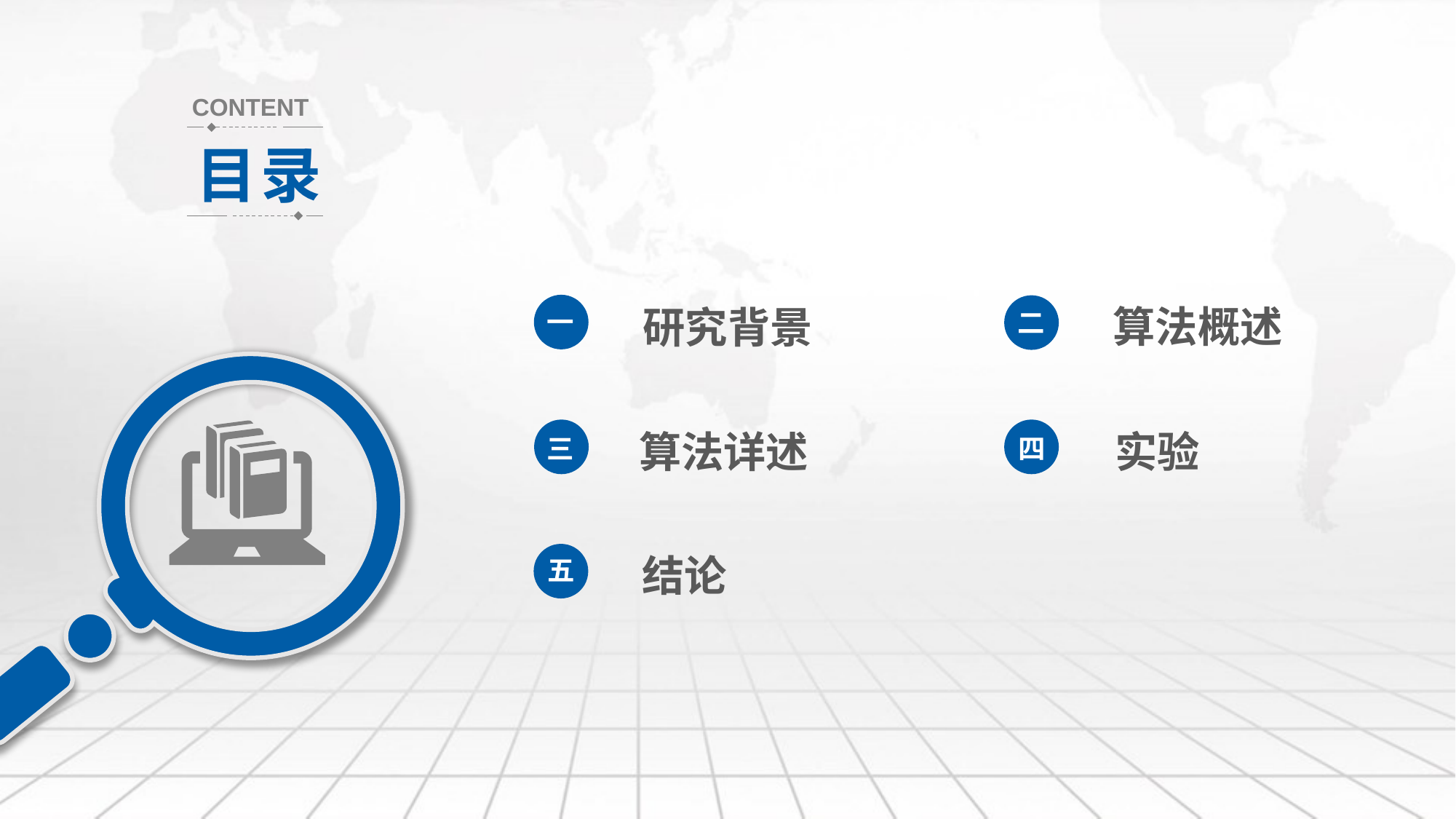

行业PPT模板http://www.1ppt.com/hangye/
CONTENT
目录
算法概述

一
研究背景

二

三

四
算法详述
实验
结论

五